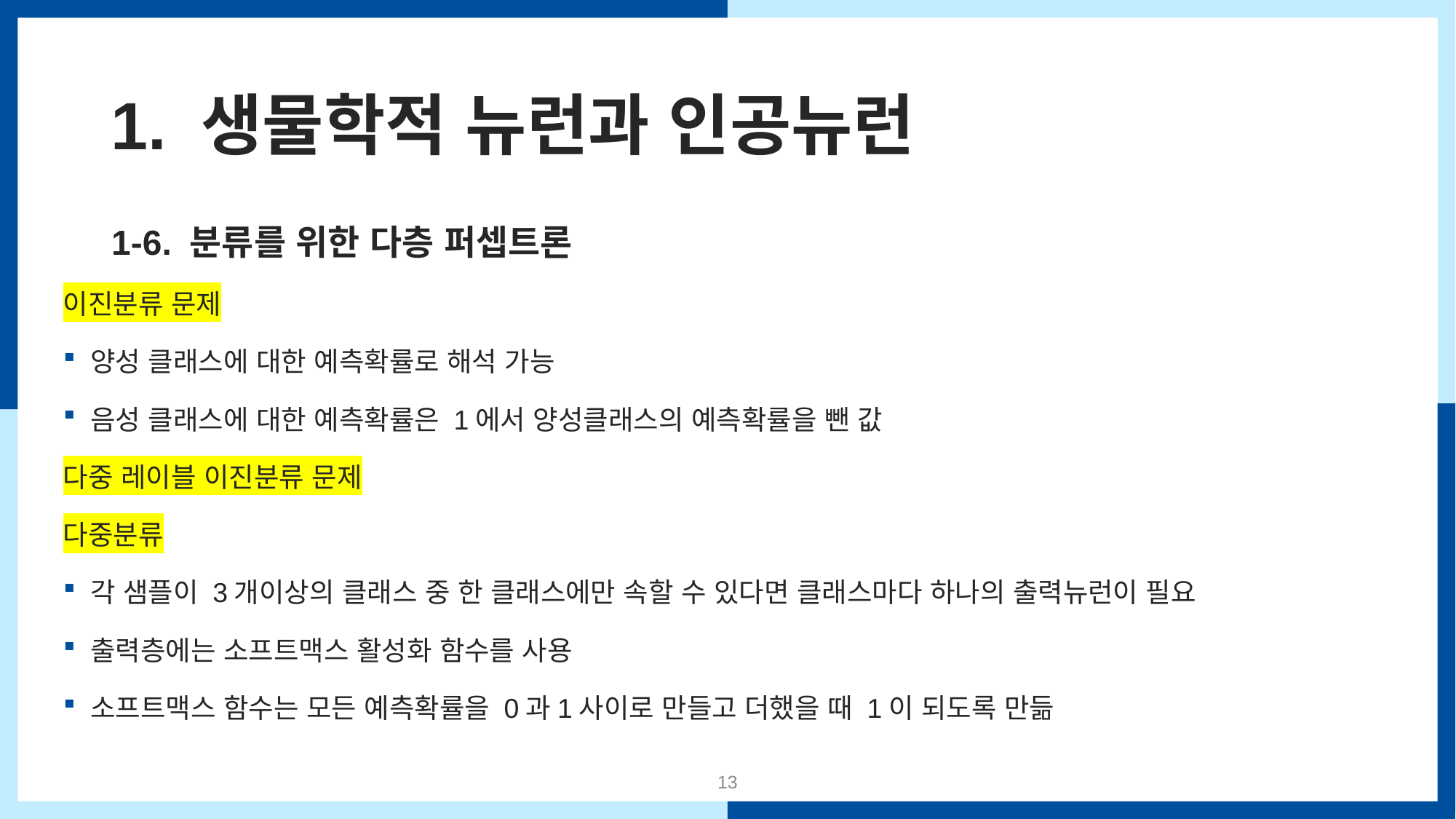

# 1. 생물학적 뉴런과 인공뉴런
     1-6. 분류를 위한 다층 퍼셉트론
이진분류 문제
양성 클래스에 대한 예측확률로 해석 가능
음성 클래스에 대한 예측확률은 1에서 양성클래스의 예측확률을 뺀 값
다중 레이블 이진분류 문제
다중분류
각 샘플이 3개이상의 클래스 중 한 클래스에만 속할 수 있다면 클래스마다 하나의 출력뉴런이 필요
출력층에는 소프트맥스 활성화 함수를 사용
소프트맥스 함수는 모든 예측확률을 0과1사이로 만들고 더했을 때 1이 되도록 만듦

13